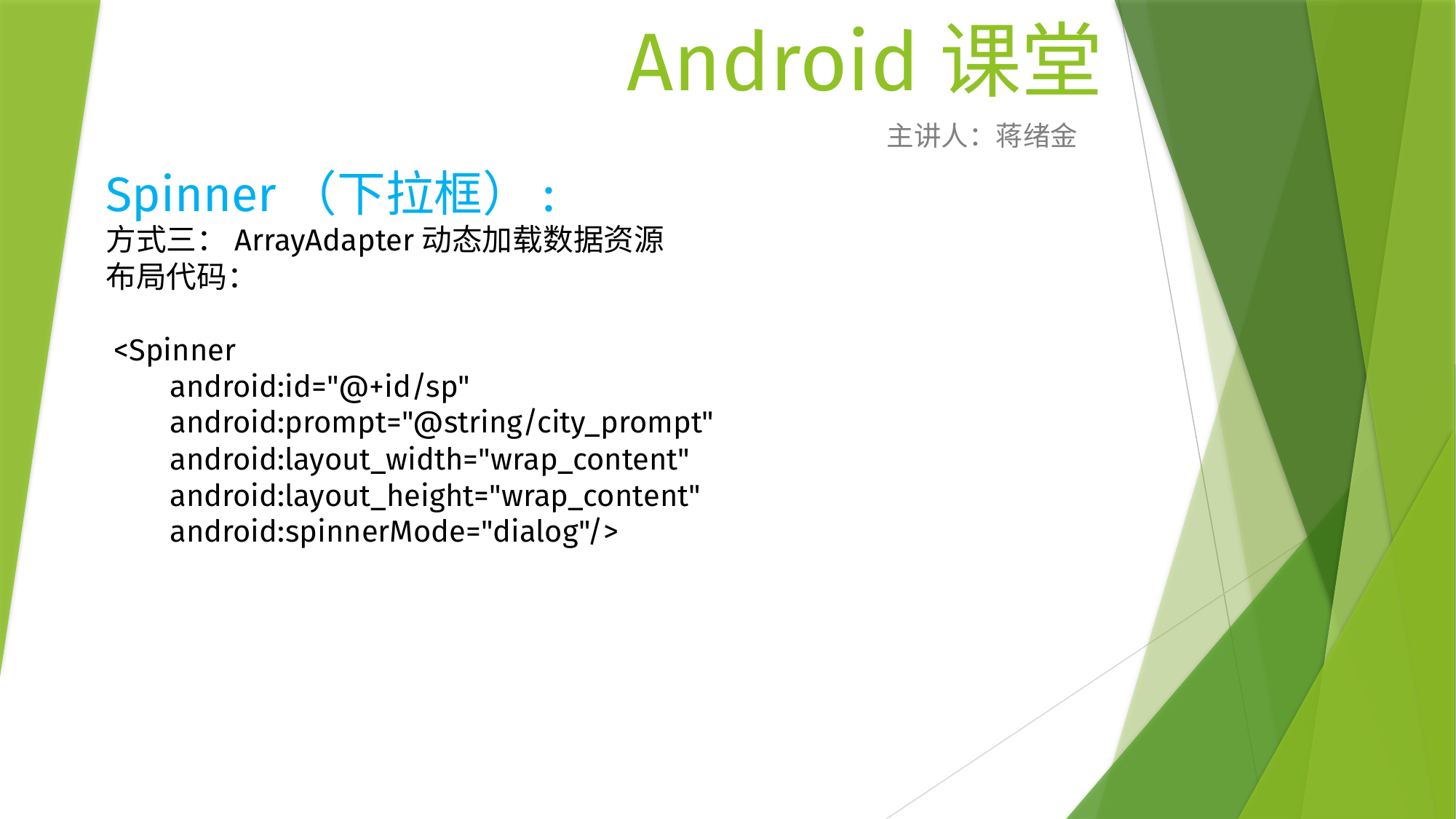

# Android课堂
主讲人：蒋绪金
Spinner（下拉框）:
方式三：ArrayAdapter动态加载数据资源
布局代码：

 <Spinner
        android:id="@+id/sp"
        android:prompt="@string/city_prompt"
        android:layout_width="wrap_content"
        android:layout_height="wrap_content"
        android:spinnerMode="dialog"/>